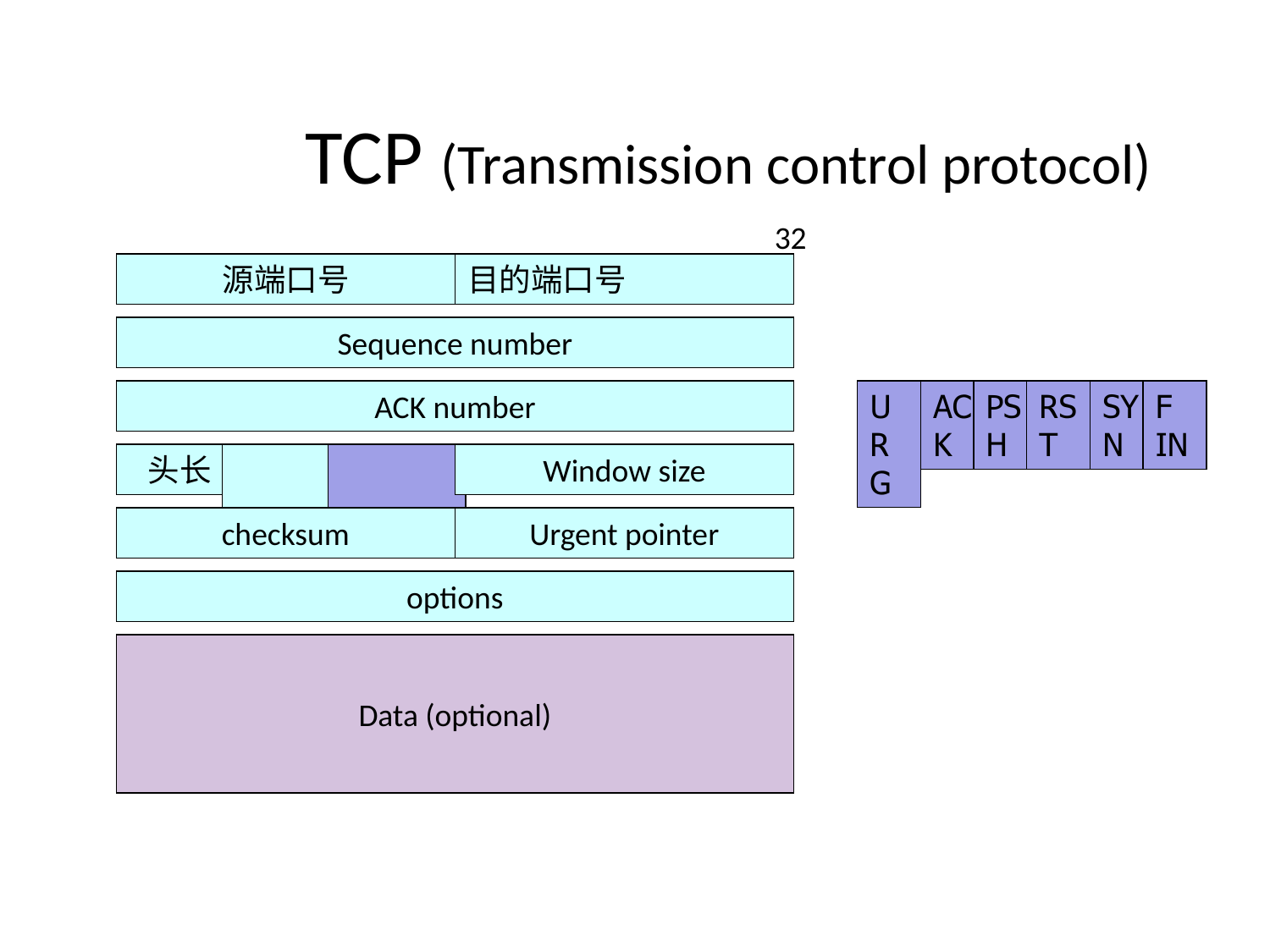

# TCP (Transmission control protocol)
32
源端口号
目的端口号
Sequence number
ACK number
URG
ACK
PSH
RST
SYN
F IN
头长

Window size
checksum
Urgent pointer
options

Data (optional)